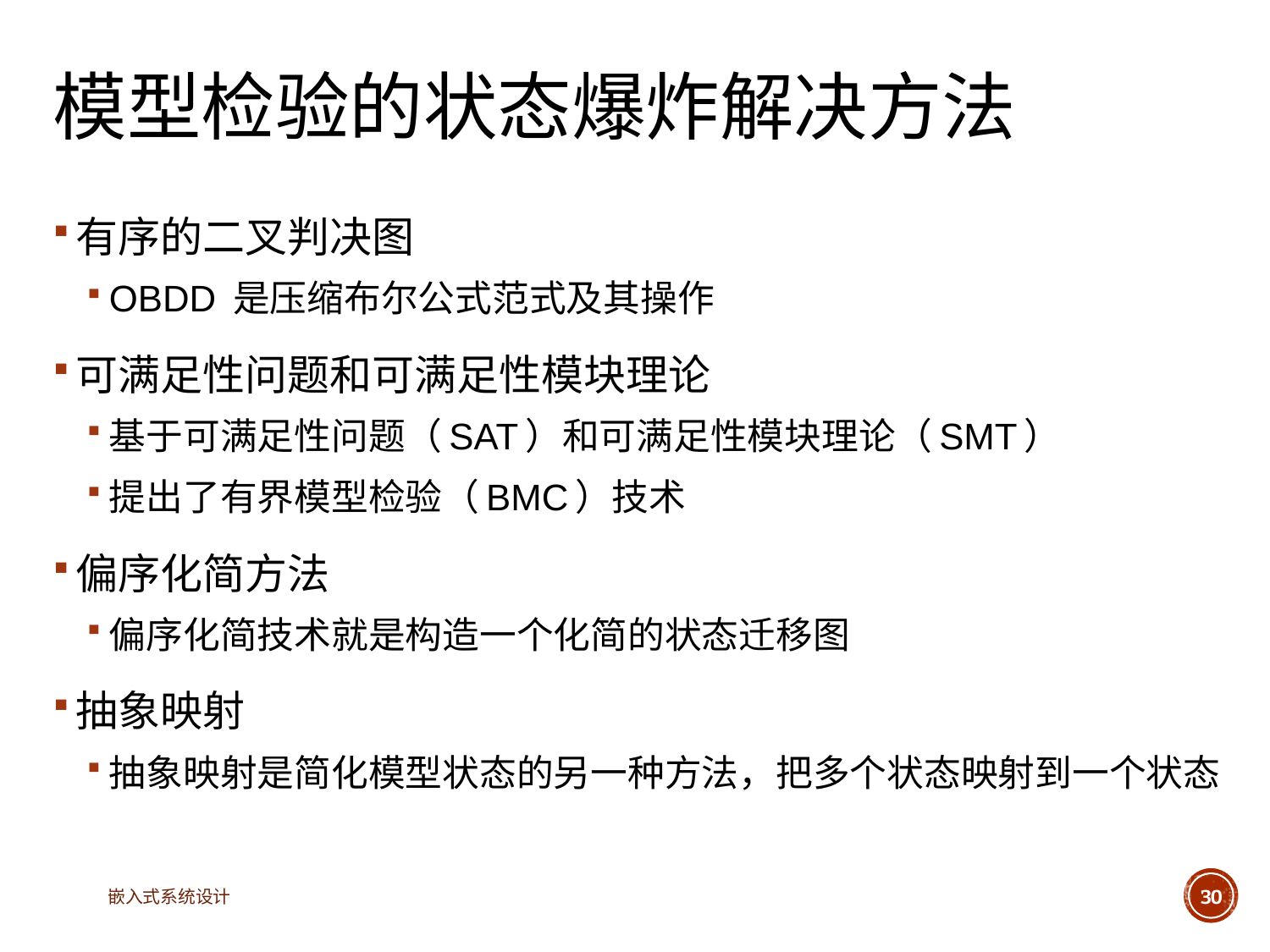

# 模型检验的状态爆炸解决方法
有序的二叉判决图
OBDD 是压缩布尔公式范式及其操作
可满足性问题和可满足性模块理论
基于可满足性问题（SAT）和可满足性模块理论（SMT）
提出了有界模型检验（BMC）技术
偏序化简方法
偏序化简技术就是构造一个化简的状态迁移图
抽象映射
抽象映射是简化模型状态的另一种方法，把多个状态映射到一个状态
嵌入式系统设计
30